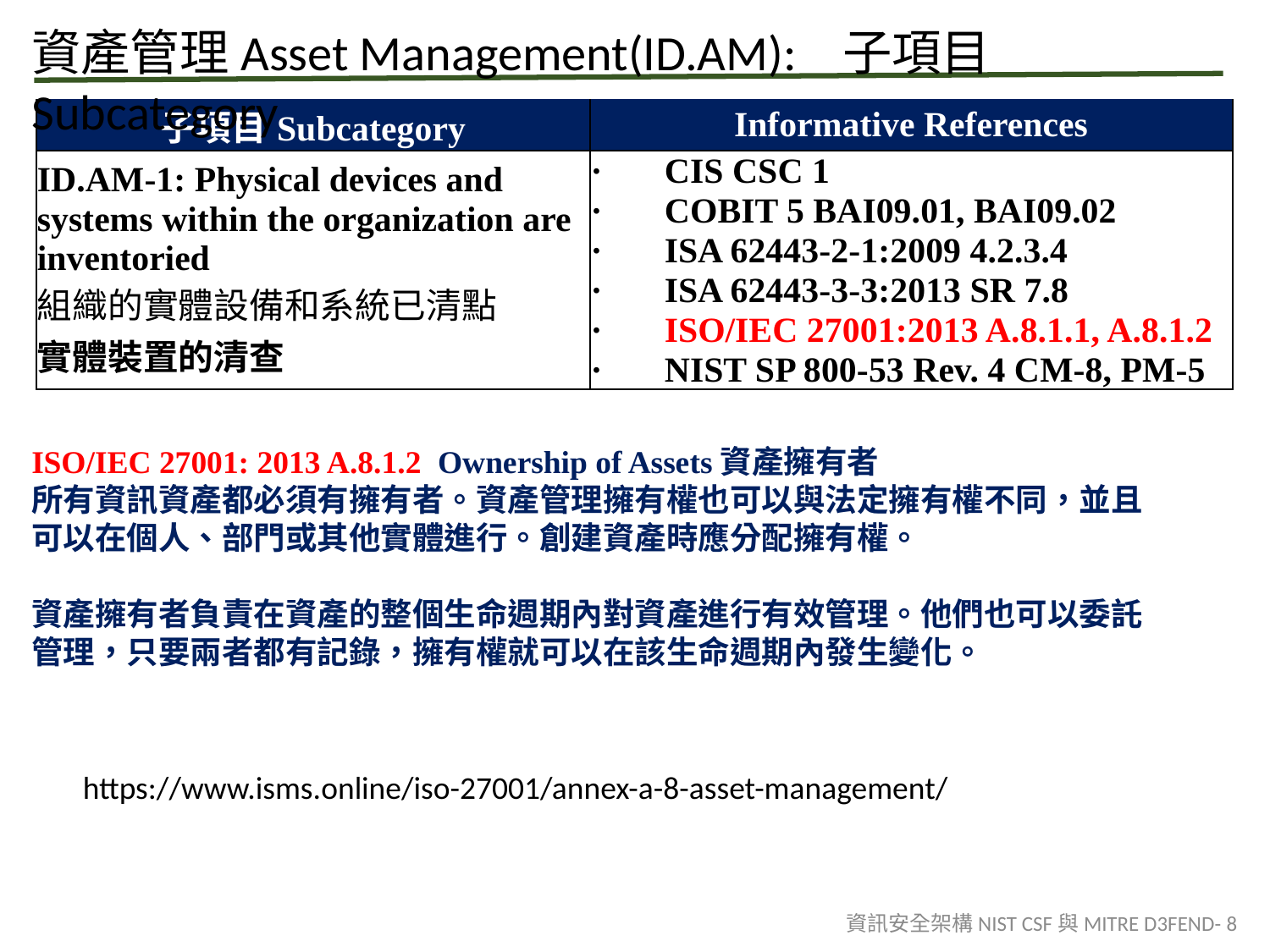

資產管理Asset Management(ID.AM):   子項目Subcategory
| 子項目Subcategory | Informative References |
| --- | --- |
| ID.AM-1: Physical devices and systems within the organization are inventoried 組織的實體設備和系統已清點 實體裝置的清查 | ·       CIS CSC 1 |
|  | ·       COBIT 5 BAI09.01, BAI09.02 |
|  | ·       ISA 62443-2-1:2009 4.2.3.4 |
|  | ·       ISA 62443-3-3:2013 SR 7.8 |
|  | ·       ISO/IEC 27001:2013 A.8.1.1, A.8.1.2 |
|  | ·       NIST SP 800-53 Rev. 4 CM-8, PM-5 |
ISO/IEC 27001: 2013 A.8.1.2  Ownership of Assets資產擁有者
所有資訊資產都必須有擁有者。資產管理擁有權也可以與法定擁有權不同，並且可以在個人、部門或其他實體進行。創建資產時應分配擁有權。

資產擁有者負責在資產的整個生命週期內對資產進行有效管理。他們也可以委託管理，只要兩者都有記錄，擁有權就可以在該生命週期內發生變化。

https://www.isms.online/iso-27001/annex-a-8-asset-management/
資訊安全架構NIST CSF與MITRE D3FEND- 8